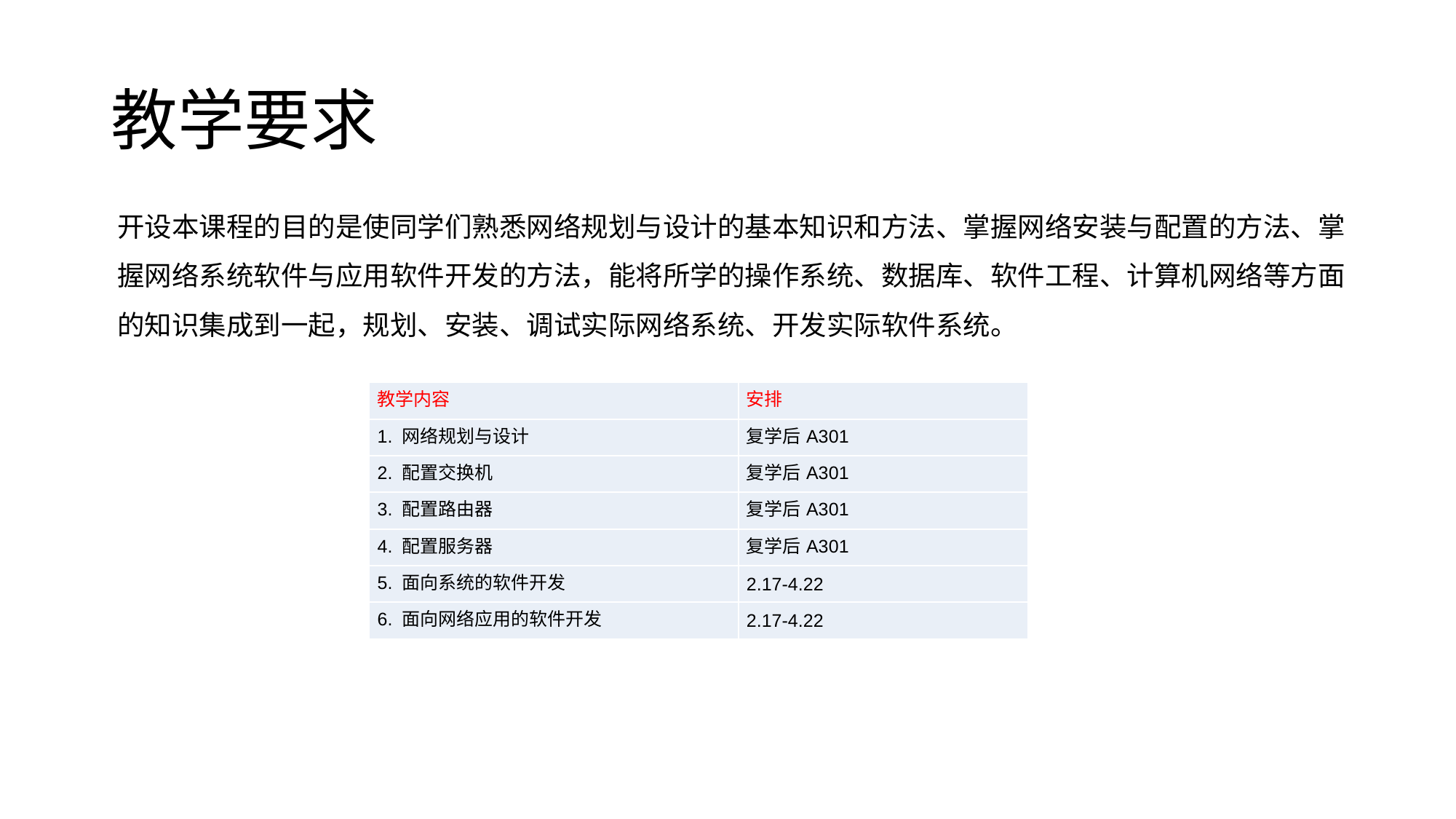

# 教学要求
开设本课程的目的是使同学们熟悉网络规划与设计的基本知识和方法、掌握网络安装与配置的方法、掌握网络系统软件与应用软件开发的方法，能将所学的操作系统、数据库、软件工程、计算机网络等方面的知识集成到一起，规划、安装、调试实际网络系统、开发实际软件系统。
| 教学内容 | 安排 |
| --- | --- |
| 1. 网络规划与设计 | 复学后A301 |
| 2. 配置交换机 | 复学后A301 |
| 3. 配置路由器 | 复学后A301 |
| 4. 配置服务器 | 复学后A301 |
| 5. 面向系统的软件开发 | 2.17-4.22 |
| 6. 面向网络应用的软件开发 | 2.17-4.22 |